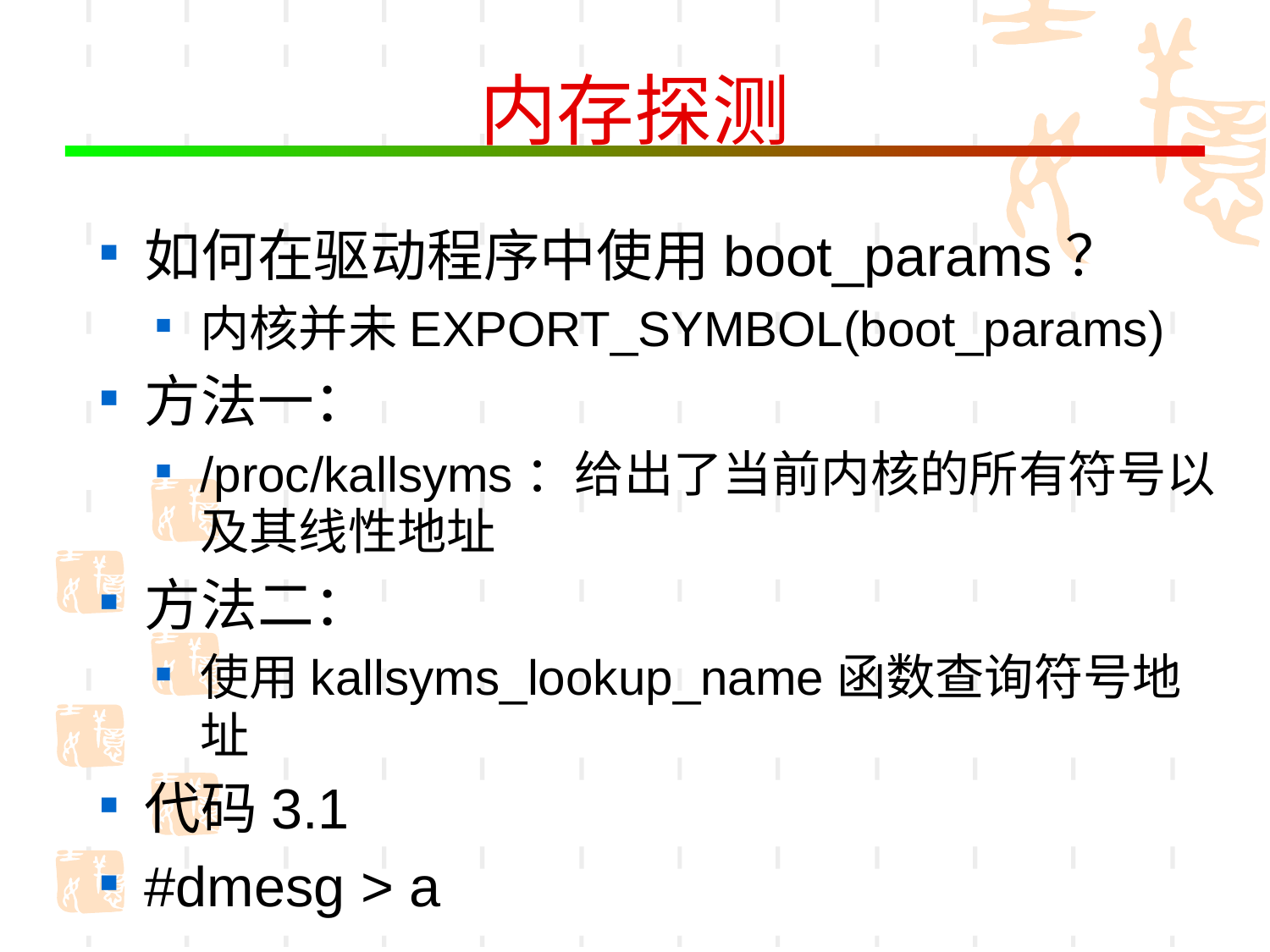

# 内存探测
如何在驱动程序中使用boot_params？
内核并未EXPORT_SYMBOL(boot_params)
方法一：
/proc/kallsyms：给出了当前内核的所有符号以及其线性地址
方法二：
使用kallsyms_lookup_name函数查询符号地址
代码3.1
#dmesg > a